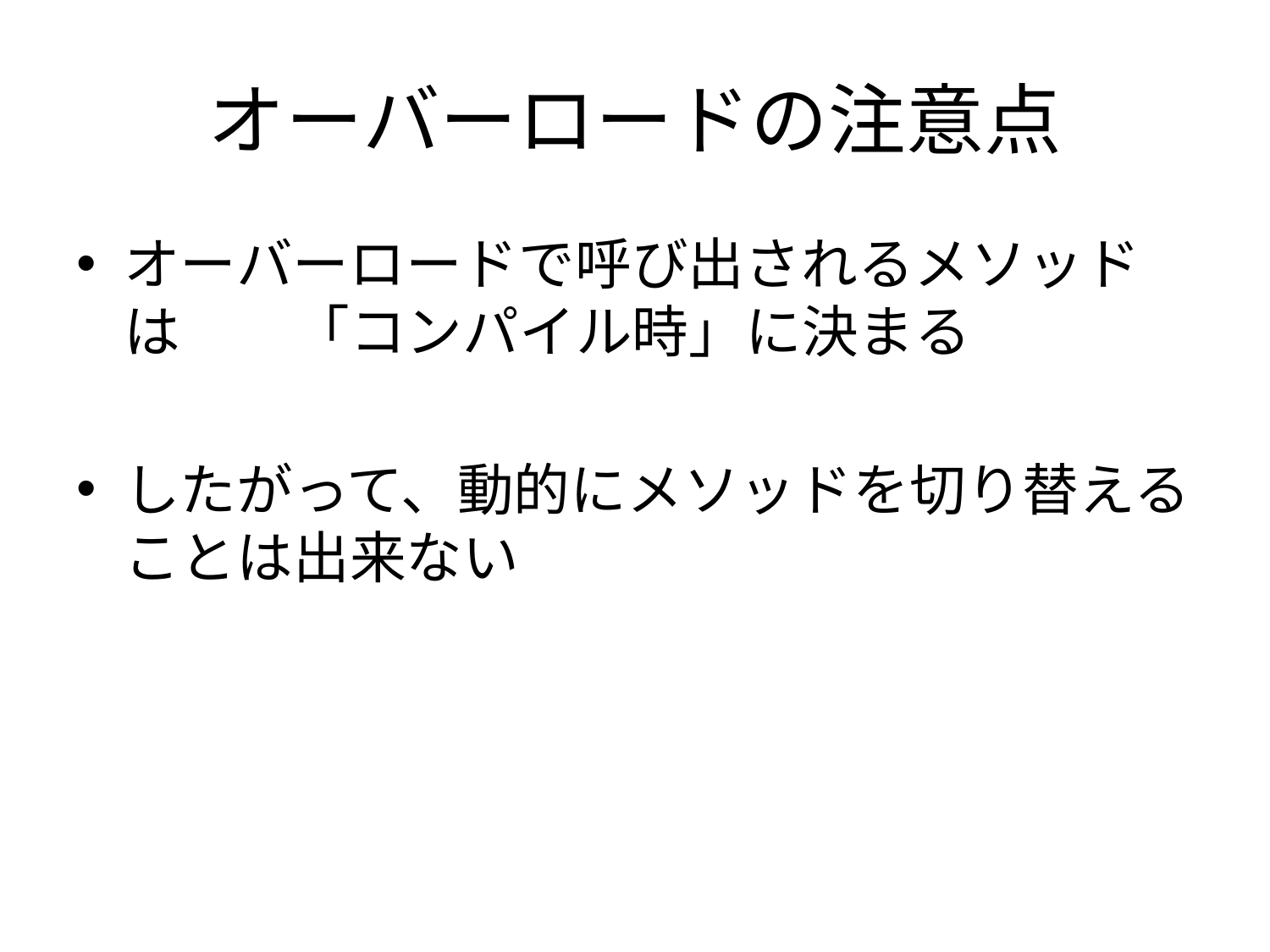

# オーバーロードの注意点
オーバーロードで呼び出されるメソッドは　　「コンパイル時」に決まる

したがって、動的にメソッドを切り替えることは出来ない